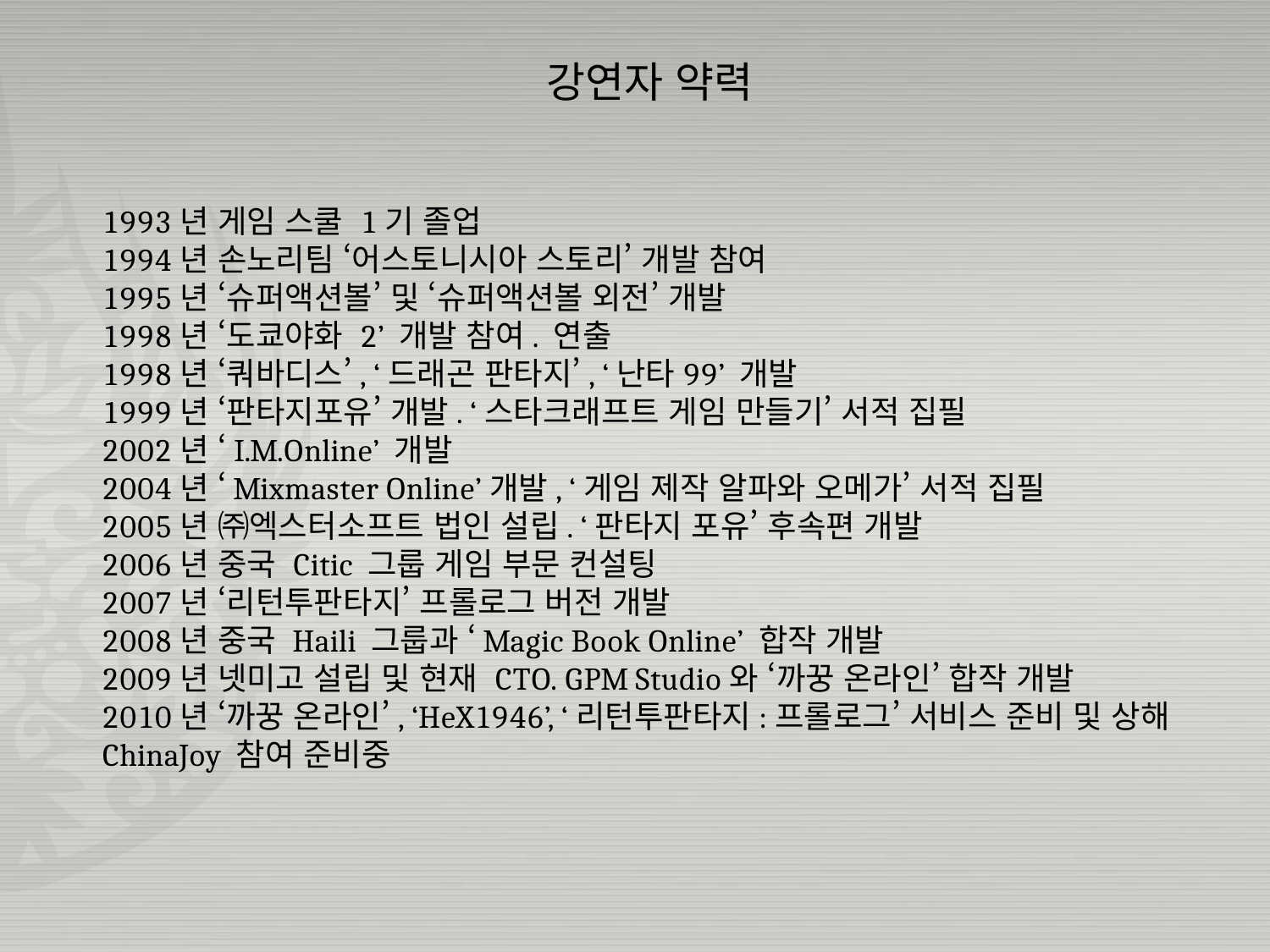

강연자 약력
1993년 게임 스쿨 1기 졸업
1994년 손노리팀 ‘어스토니시아 스토리’ 개발 참여
1995년 ‘슈퍼액션볼’ 및 ‘슈퍼액션볼 외전’ 개발
1998년 ‘도쿄야화 2’ 개발 참여. 연출
1998년 ‘쿼바디스’, ‘드래곤 판타지’, ‘난타99’ 개발
1999년 ‘판타지포유’ 개발. ‘스타크래프트 게임 만들기’ 서적 집필
2002년 ‘I.M.Online’ 개발
2004년 ‘Mixmaster Online’개발, ‘게임 제작 알파와 오메가’ 서적 집필
2005년 ㈜엑스터소프트 법인 설립. ‘판타지 포유’ 후속편 개발
2006년 중국 Citic 그룹 게임 부문 컨설팅
2007년 ‘리턴투판타지’ 프롤로그 버전 개발
2008년 중국 Haili 그룹과 ‘Magic Book Online’ 합작 개발
2009년 넷미고 설립 및 현재 CTO. GPM Studio와 ‘까꿍 온라인’ 합작 개발
2010년 ‘까꿍 온라인’, ‘HeX1946’, ‘리턴투판타지:프롤로그’ 서비스 준비 및 상해 ChinaJoy 참여 준비중